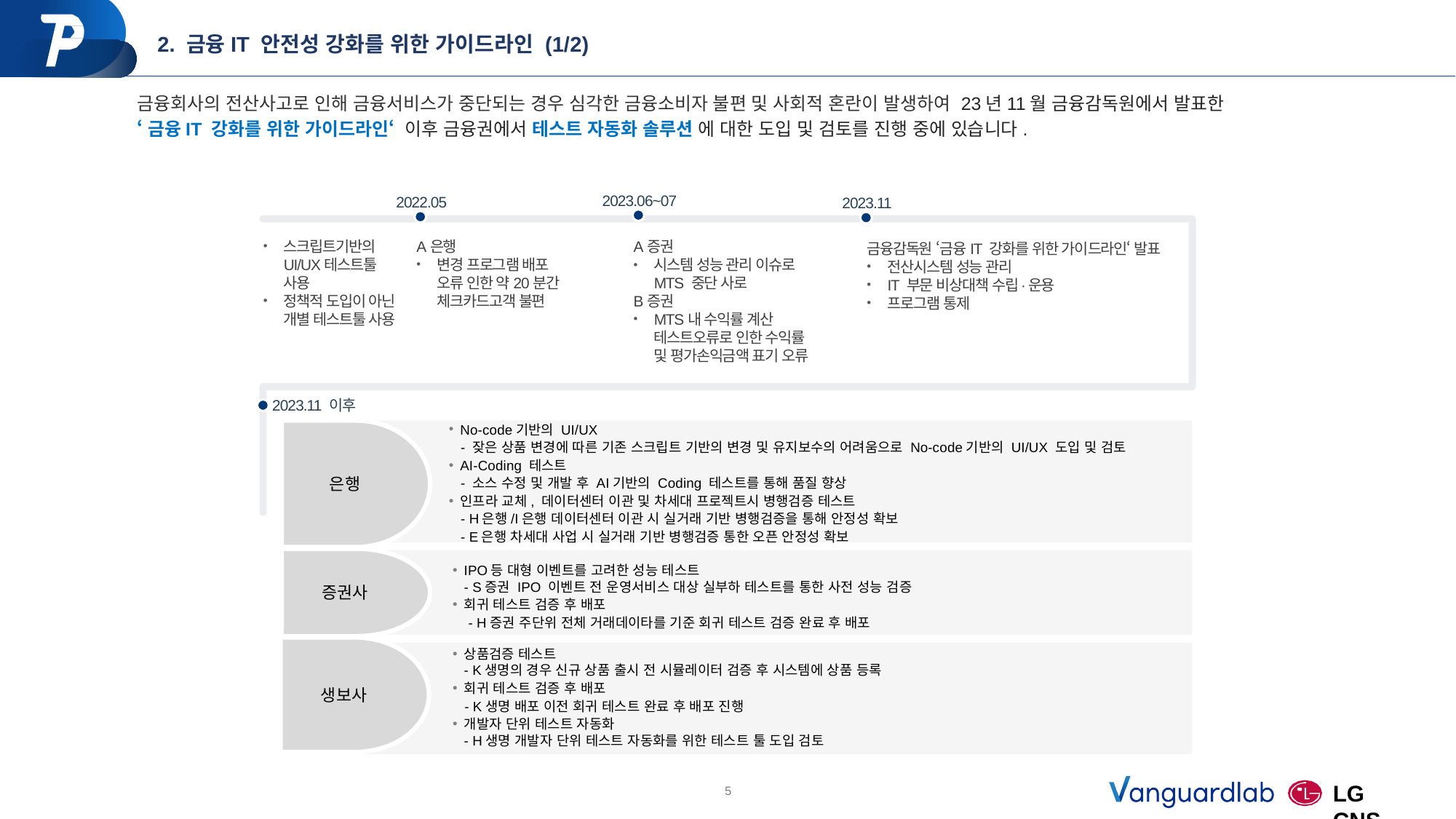

2. 금융IT 안전성 강화를 위한 가이드라인 (1/2)
1
금융회사의 전산사고로 인해 금융서비스가 중단되는 경우 심각한 금융소비자 불편 및 사회적 혼란이 발생하여 23년11월 금융감독원에서 발표한
‘금융IT 강화를 위한 가이드라인‘  이후 금융권에서 테스트 자동화 솔루션 에 대한 도입 및 검토를 진행 중에 있습니다.
2023.06~07
2022.05
2023.11

스크립트기반의 UI/UX테스트툴 사용
정책적 도입이 아닌 개별 테스트툴 사용
A은행
변경 프로그램 배포 오류 인한 약20분간 체크카드고객 불편
A증권
시스템 성능 관리 이슈로 MTS 중단 사로
B증권
MTS내 수익률 계산 테스트오류로 인한 수익률 및 평가손익금액 표기 오류
금융감독원 ‘금융IT 강화를 위한 가이드라인‘ 발표
전산시스템 성능 관리
IT 부문 비상대책 수립 ∙ 운용
프로그램 통제
2023.11 이후

은행

No-code기반의 UI/UX
   - 잦은 상품 변경에 따른 기존 스크립트 기반의 변경 및 유지보수의 어려움으로 No-code기반의 UI/UX 도입 및 검토
AI-Coding 테스트
   - 소스 수정 및 개발 후 AI기반의 Coding 테스트를 통해 품질 향상
인프라 교체, 데이터센터 이관 및 차세대 프로젝트시 병행검증 테스트
   - H은행/I은행 데이터센터 이관 시 실거래 기반 병행검증을 통해 안정성 확보
   - E은행 차세대 사업 시 실거래 기반 병행검증 통한 오픈 안정성 확보
증권사

IPO등 대형 이벤트를 고려한 성능 테스트
- S증권 IPO 이벤트 전 운영서비스 대상 실부하 테스트를 통한 사전 성능 검증
회귀 테스트 검증 후 배포
    - H증권 주단위 전체 거래데이타를 기준 회귀 테스트 검증 완료 후 배포
생보사

상품검증 테스트
- K생명의 경우 신규 상품 출시 전 시뮬레이터 검증 후 시스템에 상품 등록
회귀 테스트 검증 후 배포
   - K생명 배포 이전 회귀 테스트 완료 후 배포 진행
개발자 단위 테스트 자동화
- H생명 개발자 단위 테스트 자동화를 위한 테스트 툴 도입 검토